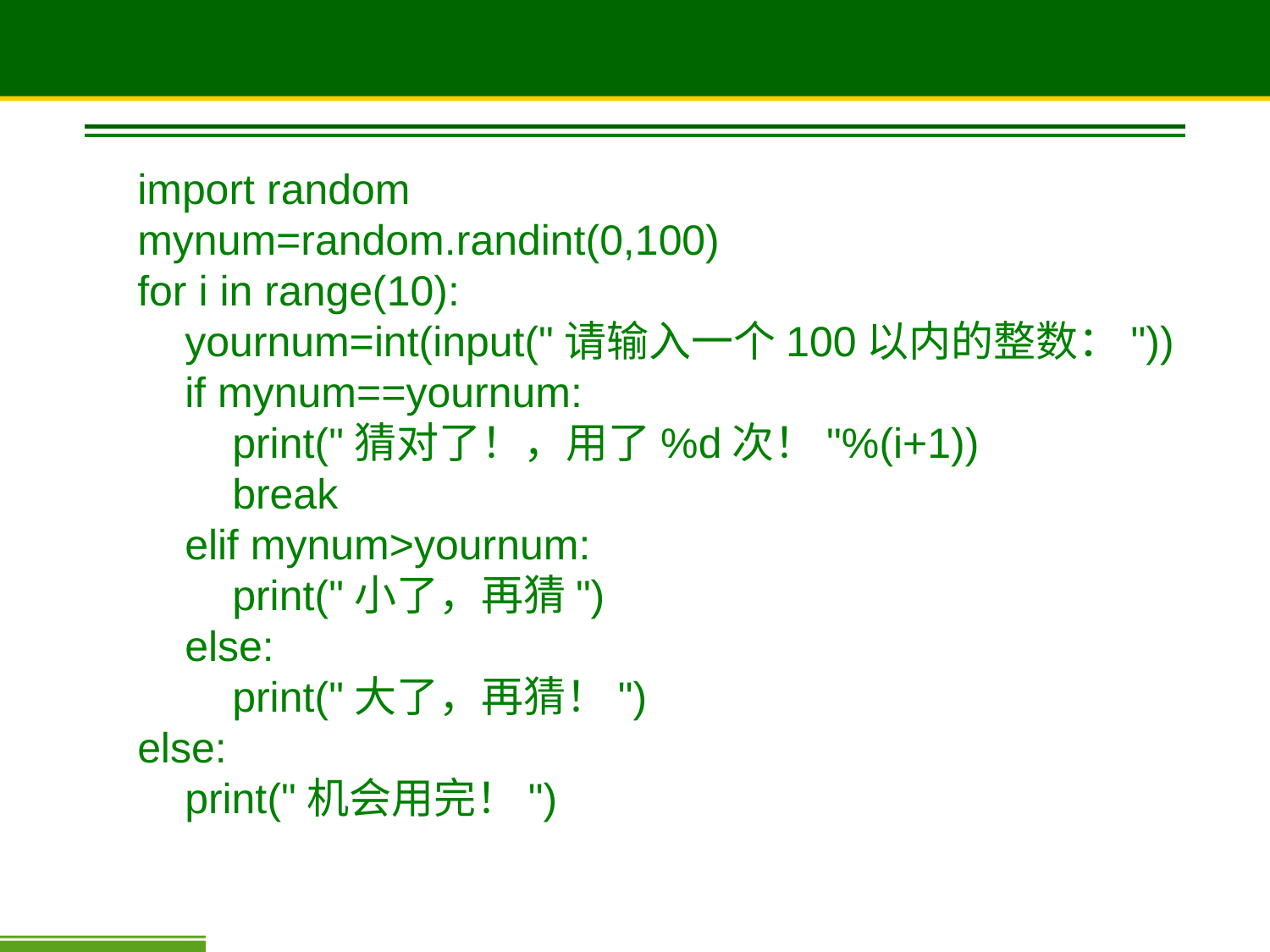

import random
mynum=random.randint(0,100)
for i in range(10):
    yournum=int(input("请输入一个100以内的整数："))
    if mynum==yournum:
        print("猜对了！，用了%d次！"%(i+1))
        break
    elif mynum>yournum:
        print("小了，再猜")
    else:
        print("大了，再猜！")
else:
    print("机会用完！")